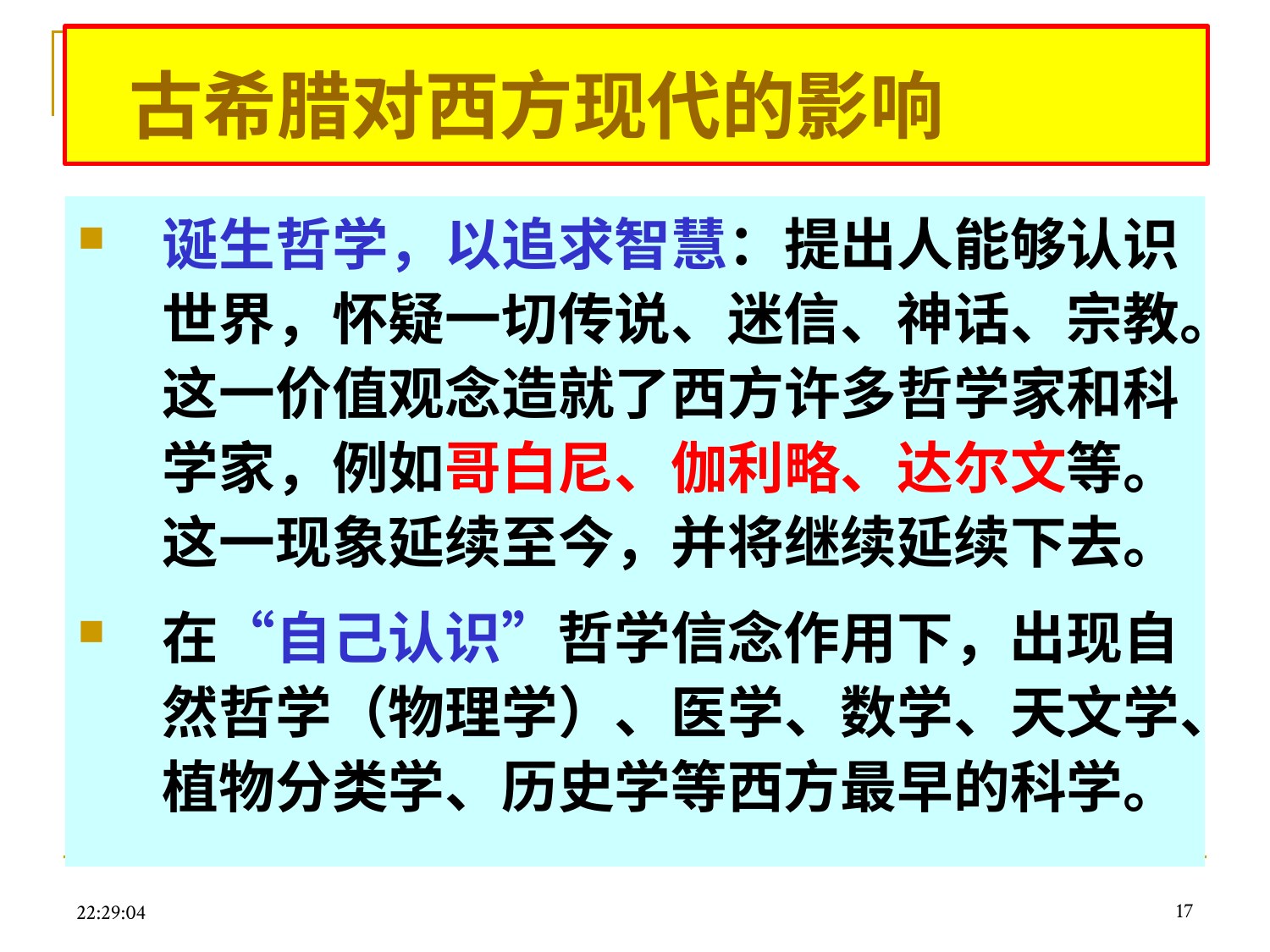

# 古希腊对西方现代的影响
诞生哲学，以追求智慧：提出人能够认识世界，怀疑一切传说、迷信、神话、宗教。这一价值观念造就了西方许多哲学家和科学家，例如哥白尼、伽利略、达尔文等。这一现象延续至今，并将继续延续下去。
在“自己认识”哲学信念作用下，出现自然哲学（物理学）、医学、数学、天文学、植物分类学、历史学等西方最早的科学。
22:29:04
17